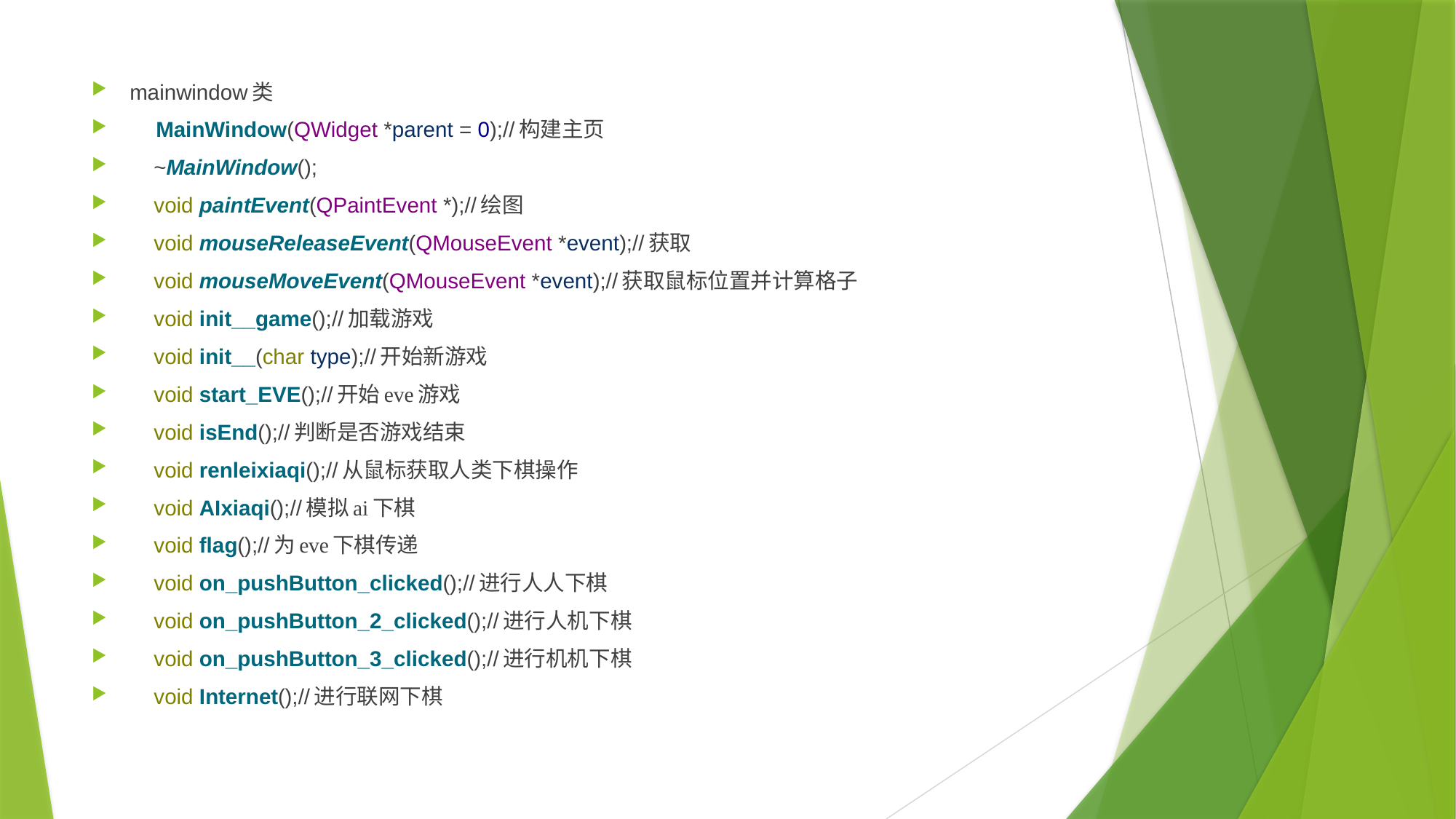

#
mainwindow类
	MainWindow(QWidget *parent = 0);//构建主页
    ~MainWindow();
    void paintEvent(QPaintEvent *);//绘图
    void mouseReleaseEvent(QMouseEvent *event);//获取
    void mouseMoveEvent(QMouseEvent *event);//获取鼠标位置并计算格子
    void init__game();//加载游戏
    void init__(char type);//开始新游戏
    void start_EVE();//开始eve游戏
    void isEnd();//判断是否游戏结束
    void renleixiaqi();//从鼠标获取人类下棋操作
    void AIxiaqi();//模拟ai下棋
    void flag();//为eve下棋传递
    void on_pushButton_clicked();//进行人人下棋
    void on_pushButton_2_clicked();//进行人机下棋
    void on_pushButton_3_clicked();//进行机机下棋
    void Internet();//进行联网下棋